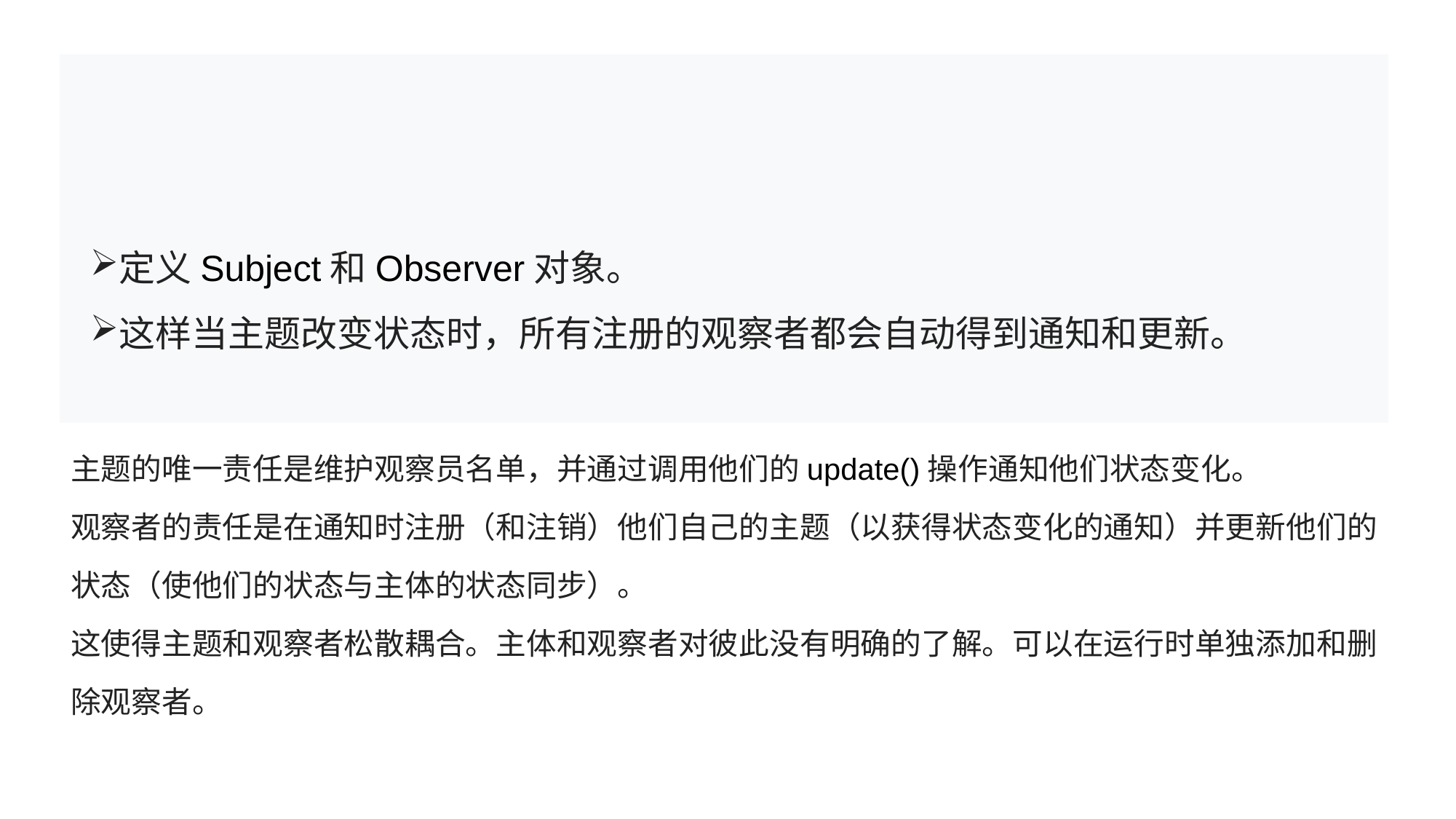

# Observer设计模式描述了什么解决方案？

定义Subject和Observer对象。
这样当主题改变状态时，所有注册的观察者都会自动得到通知和更新。

主题的唯一责任是维护观察员名单，并通过调用他们的update()操作通知他们状态变化。 
观察者的责任是在通知时注册（和注销）他们自己的主题（以获得状态变化的通知）并更新他们的状态（使他们的状态与主体的状态同步）。 
这使得主题和观察者松散耦合。主体和观察者对彼此没有明确的了解。可以在运行时单独添加和删除观察者。